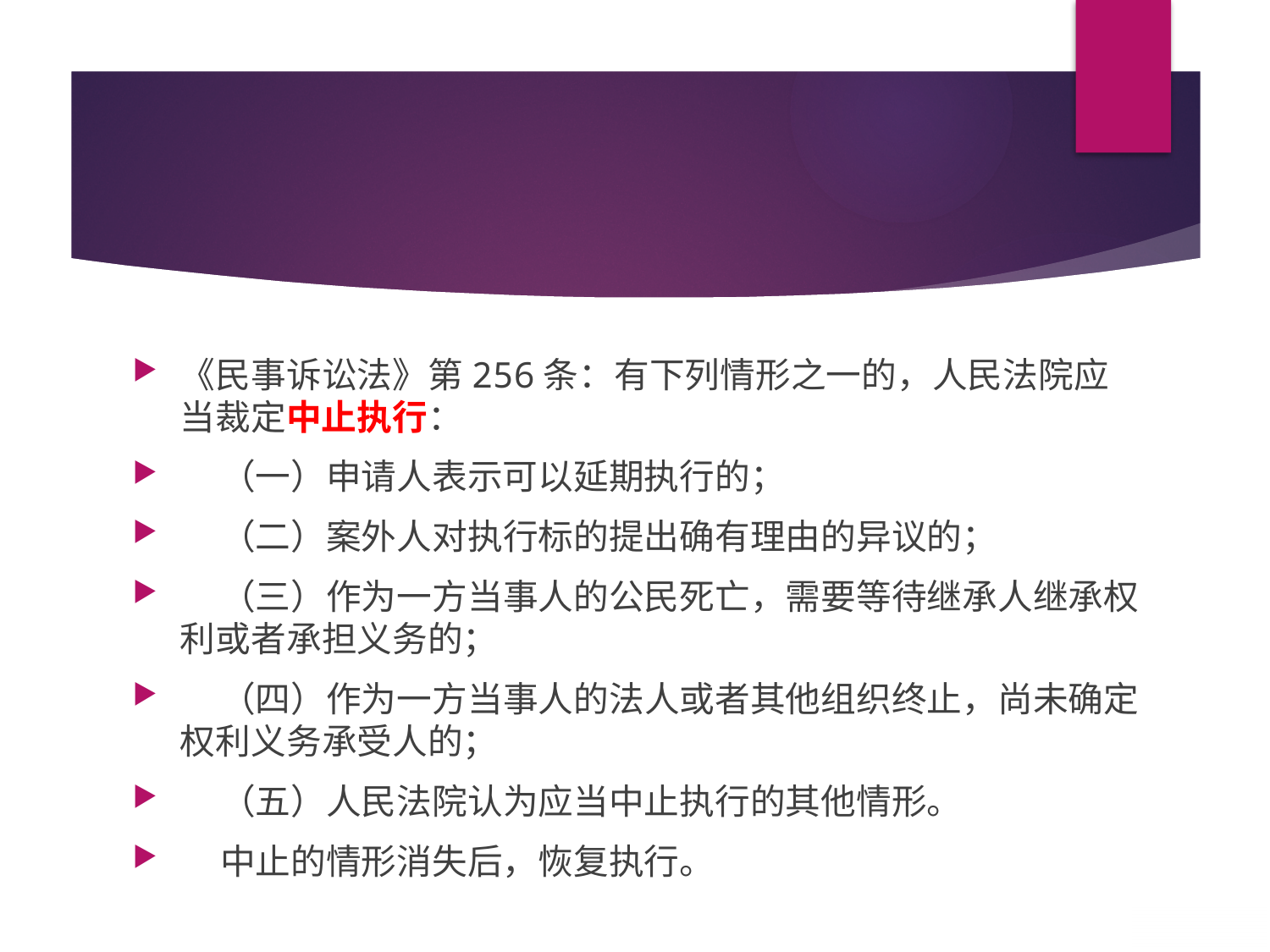

#
《民事诉讼法》第256条：有下列情形之一的，人民法院应当裁定中止执行：
    （一）申请人表示可以延期执行的；
    （二）案外人对执行标的提出确有理由的异议的；
    （三）作为一方当事人的公民死亡，需要等待继承人继承权利或者承担义务的；
    （四）作为一方当事人的法人或者其他组织终止，尚未确定权利义务承受人的；
    （五）人民法院认为应当中止执行的其他情形。
    中止的情形消失后，恢复执行。